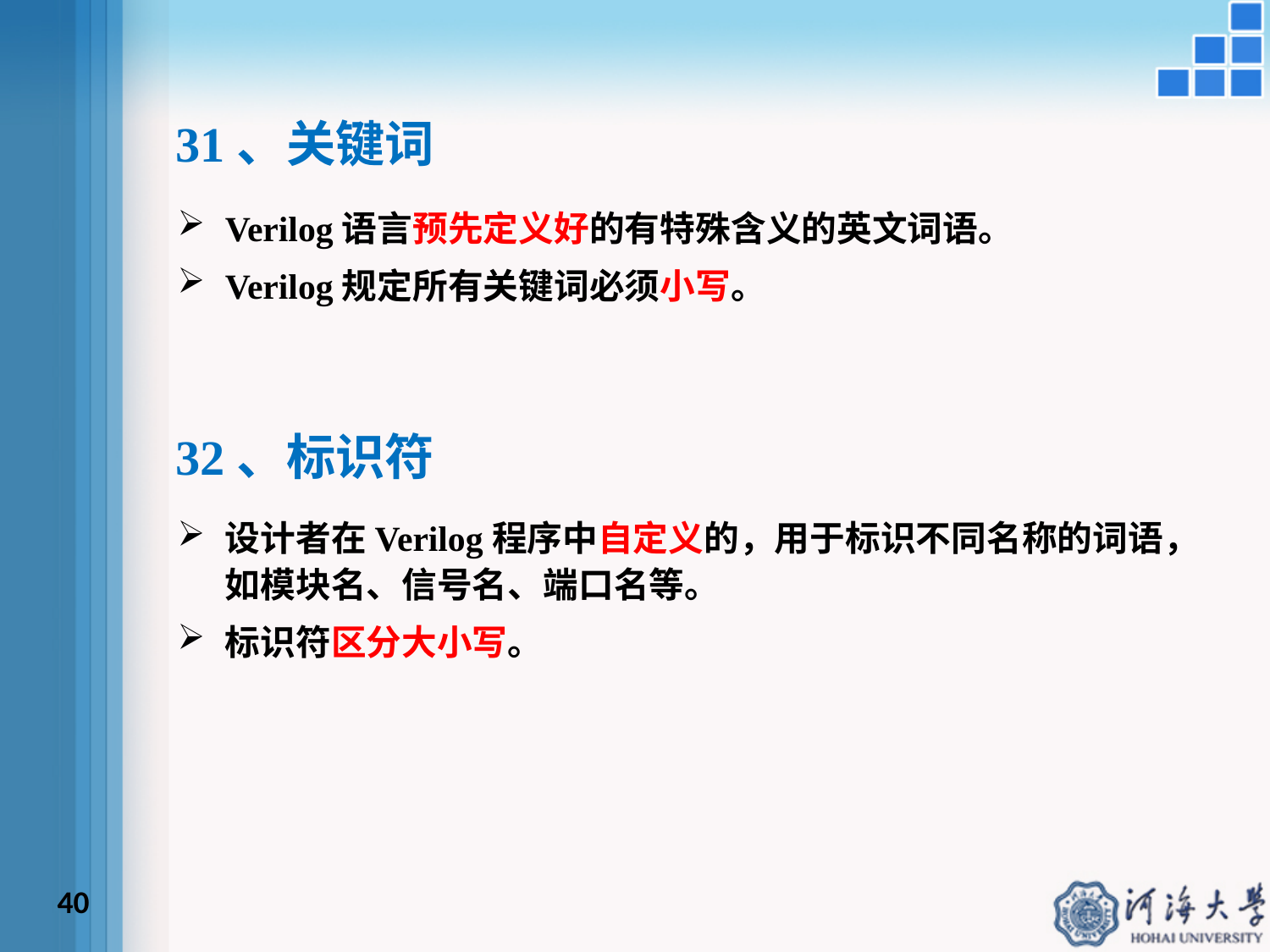

31、关键词
Verilog语言预先定义好的有特殊含义的英文词语。
Verilog规定所有关键词必须小写。
32、标识符
设计者在Verilog程序中自定义的，用于标识不同名称的词语，如模块名、信号名、端口名等。
标识符区分大小写。
40